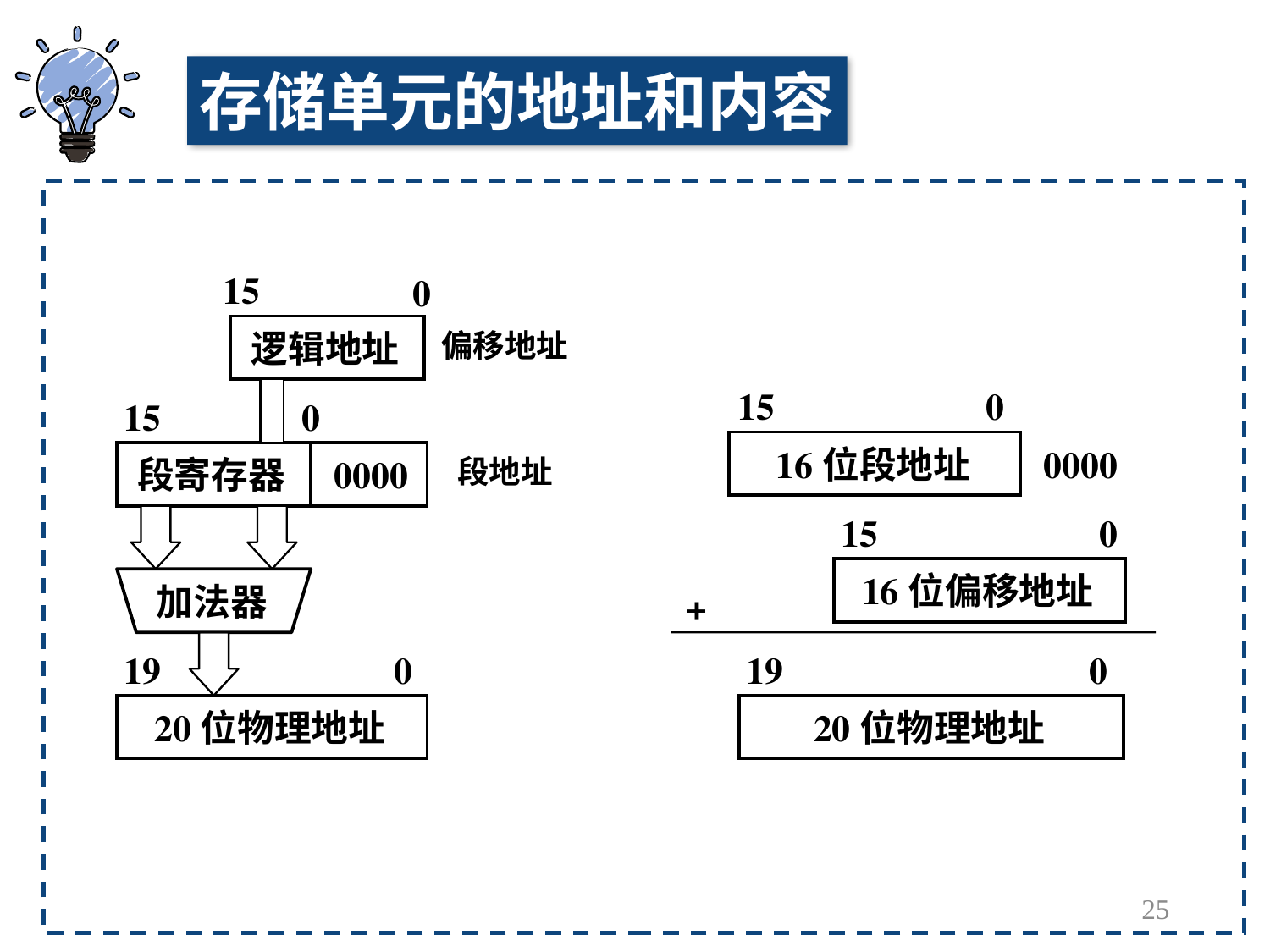

存储单元的地址和内容

15
0

逻辑地址
偏移地址

15
0

段寄存器
0000
段地址

加法器

19
0

20位物理地址
15
0

16位段地址
0000
15
0

16位偏移地址
+

19
0

20位物理地址
25